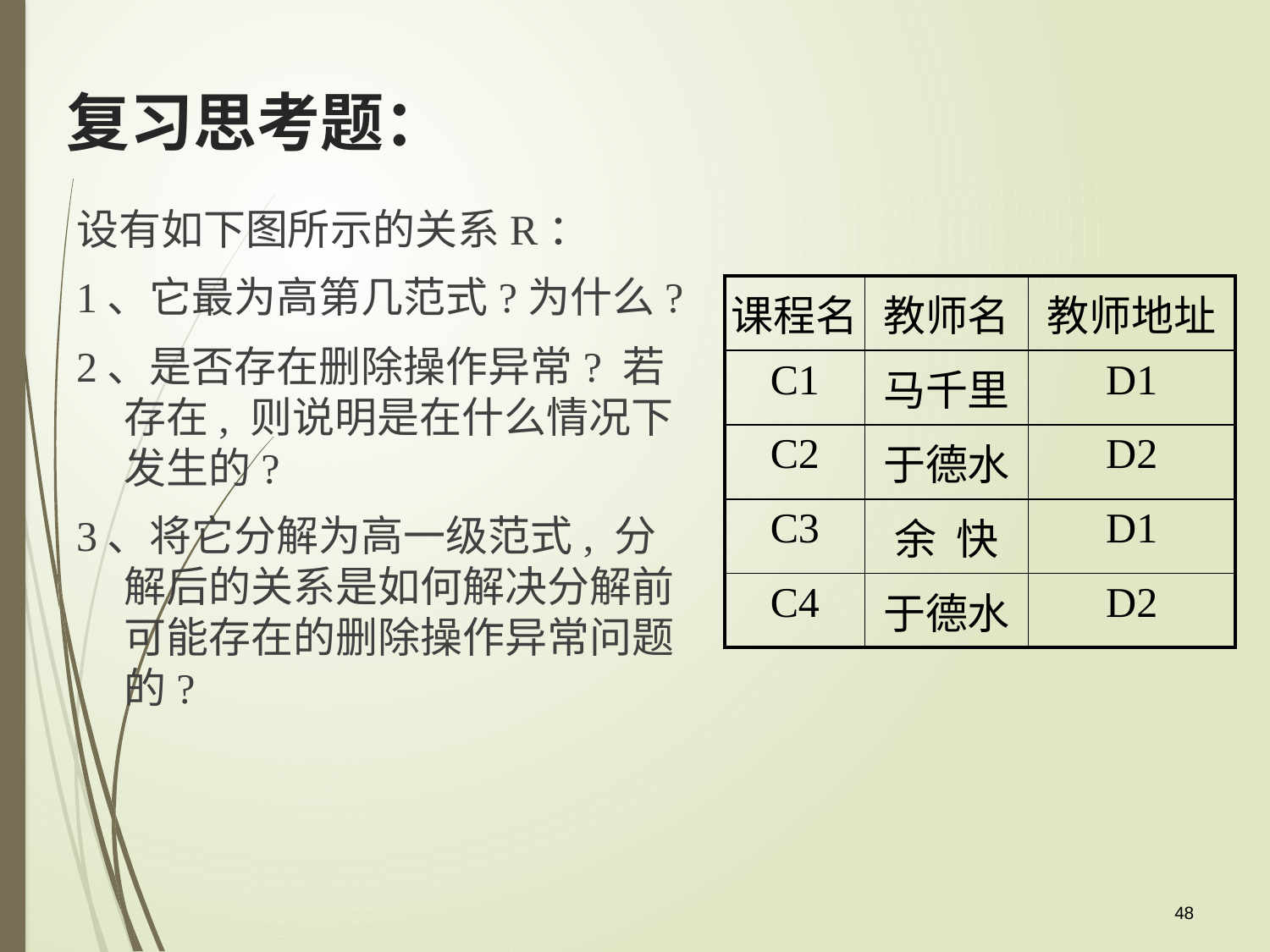

# 复习思考题：
设有如下图所示的关系R：
1、它最为高第几范式?为什么?
2、是否存在删除操作异常? 若存在, 则说明是在什么情况下发生的?
3、将它分解为高一级范式, 分解后的关系是如何解决分解前可能存在的删除操作异常问题的?
| 课程名 | 教师名 | 教师地址 |
| --- | --- | --- |
| C1 | 马千里 | D1 |
| C2 | 于德水 | D2 |
| C3 | 余 快 | D1 |
| C4 | 于德水 | D2 |

48